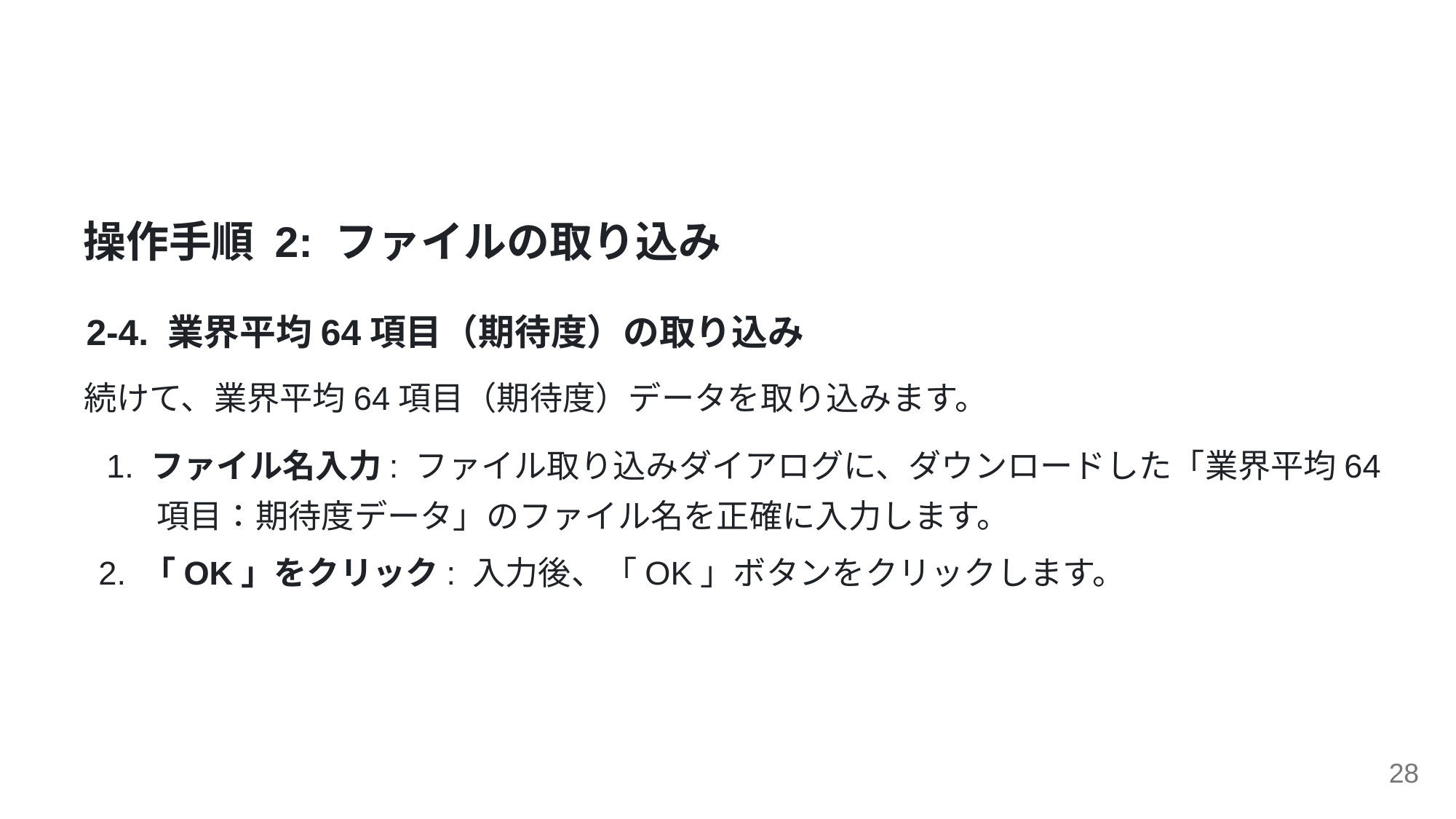

操作⼿順 2: ファイルの取り込み
2-4. 業界平均64項⽬（期待度）の取り込み
続けて、業界平均64項⽬（期待度）データを取り込みます。
1. ファイル名⼊⼒: ファイル取り込みダイアログに、ダウンロードした「業界平均64
項⽬：期待度データ」のファイル名を正確に⼊⼒します。
2. 「OK」をクリック: ⼊⼒後、「OK」ボタンをクリックします。
28